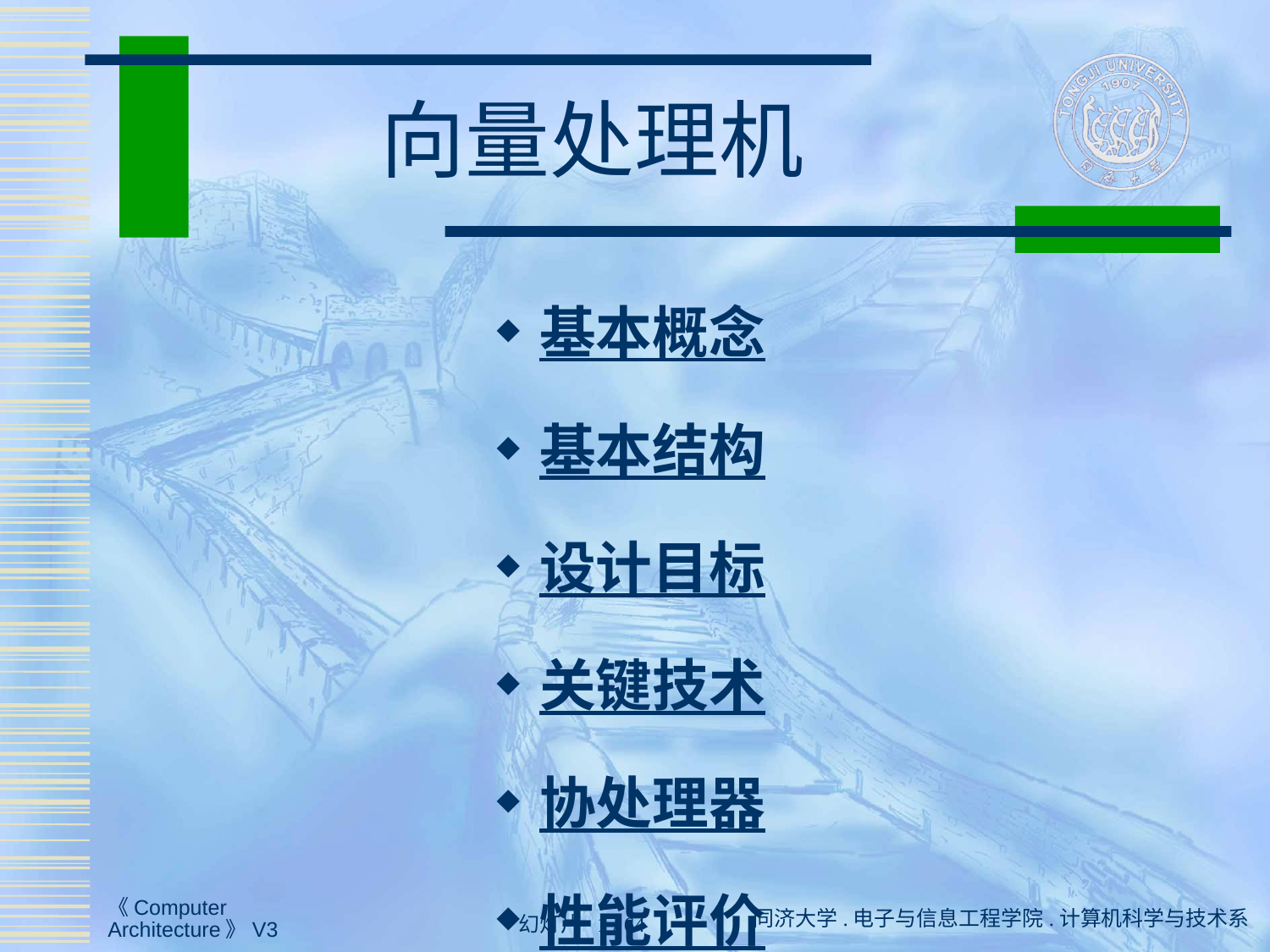

# 向量处理机
基本概念
基本结构
设计目标
关键技术
协处理器
性能评价